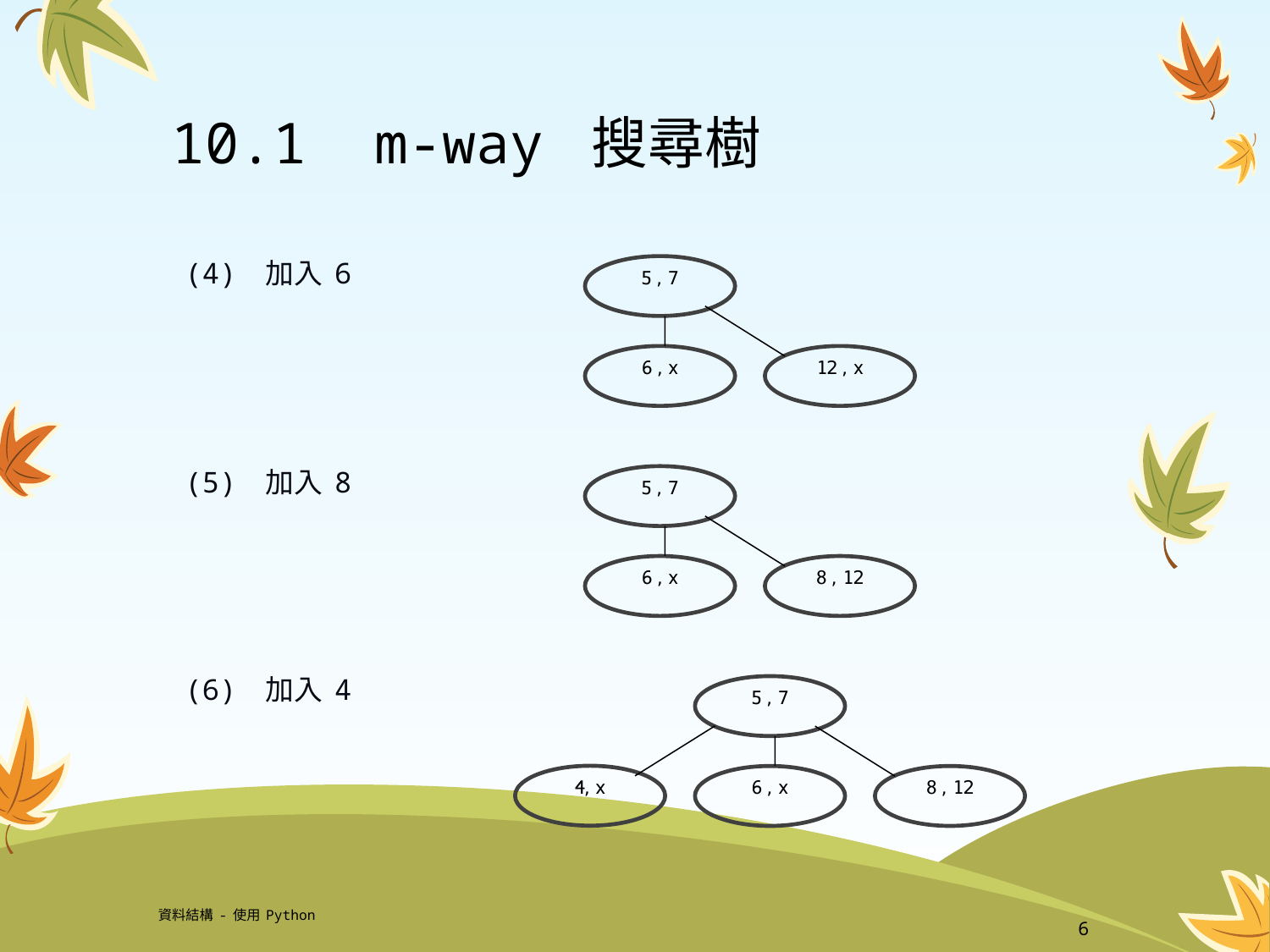

# 10.1  m-way 搜尋樹
	(4) 加入6

	(5) 加入8

	(6) 加入4

5 , 7

6 , x
12 , x
5 , 7

6 , x
8 , 12
5 , 7

4, x
6 , x
8 , 12
資料結構-使用Python
6